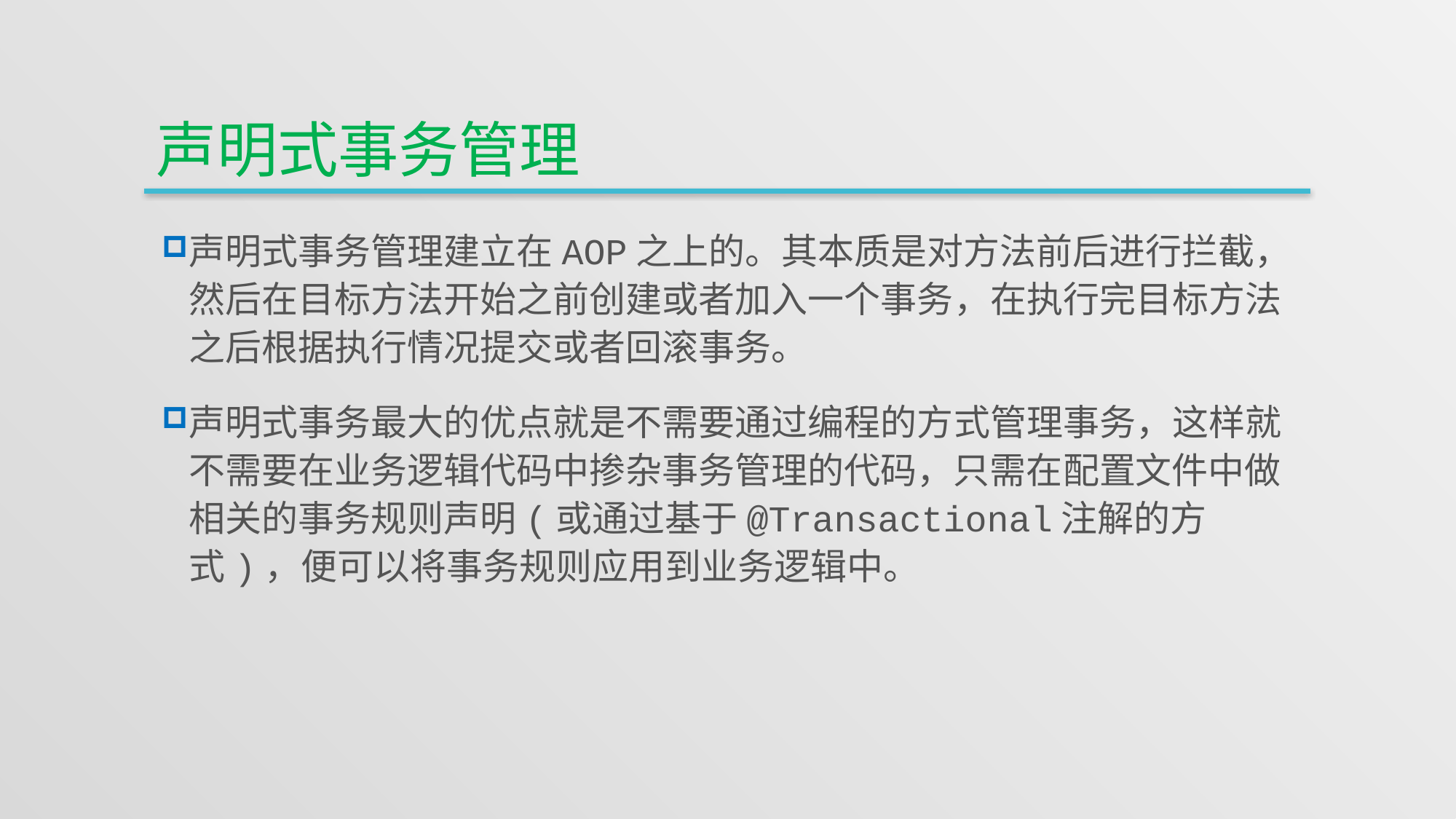

# 声明式事务管理
声明式事务管理建立在AOP之上的。其本质是对方法前后进行拦截，然后在目标方法开始之前创建或者加入一个事务，在执行完目标方法之后根据执行情况提交或者回滚事务。
声明式事务最大的优点就是不需要通过编程的方式管理事务，这样就不需要在业务逻辑代码中掺杂事务管理的代码，只需在配置文件中做相关的事务规则声明(或通过基于@Transactional注解的方式)，便可以将事务规则应用到业务逻辑中。